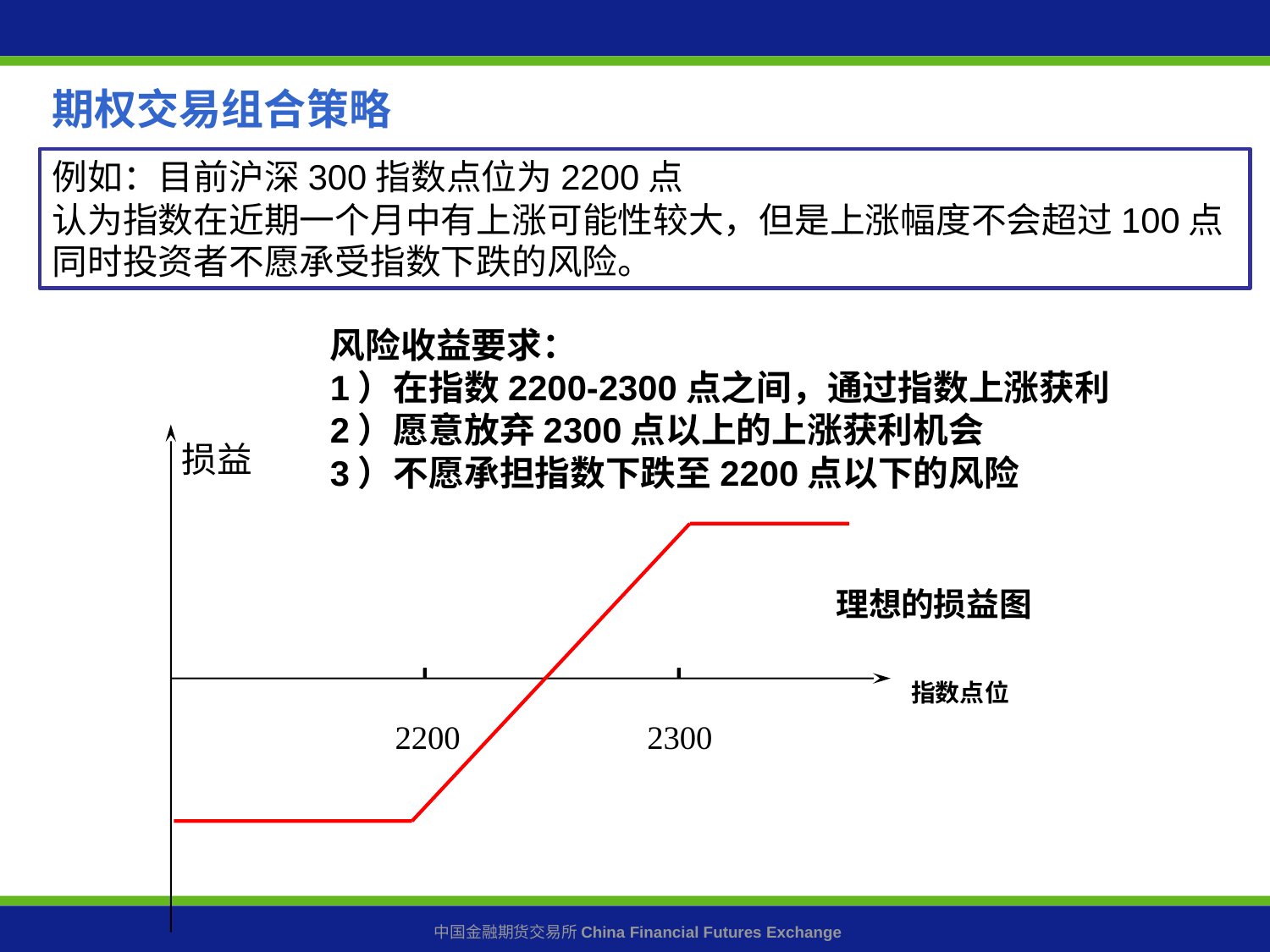

# 期权交易组合策略
例如：目前沪深300指数点位为2200点
认为指数在近期一个月中有上涨可能性较大，但是上涨幅度不会超过100点
同时投资者不愿承受指数下跌的风险。
风险收益要求：
1）在指数2200-2300点之间，通过指数上涨获利
2）愿意放弃2300点以上的上涨获利机会
3）不愿承担指数下跌至2200点以下的风险

损益

理想的损益图
指数点位

2200
2300